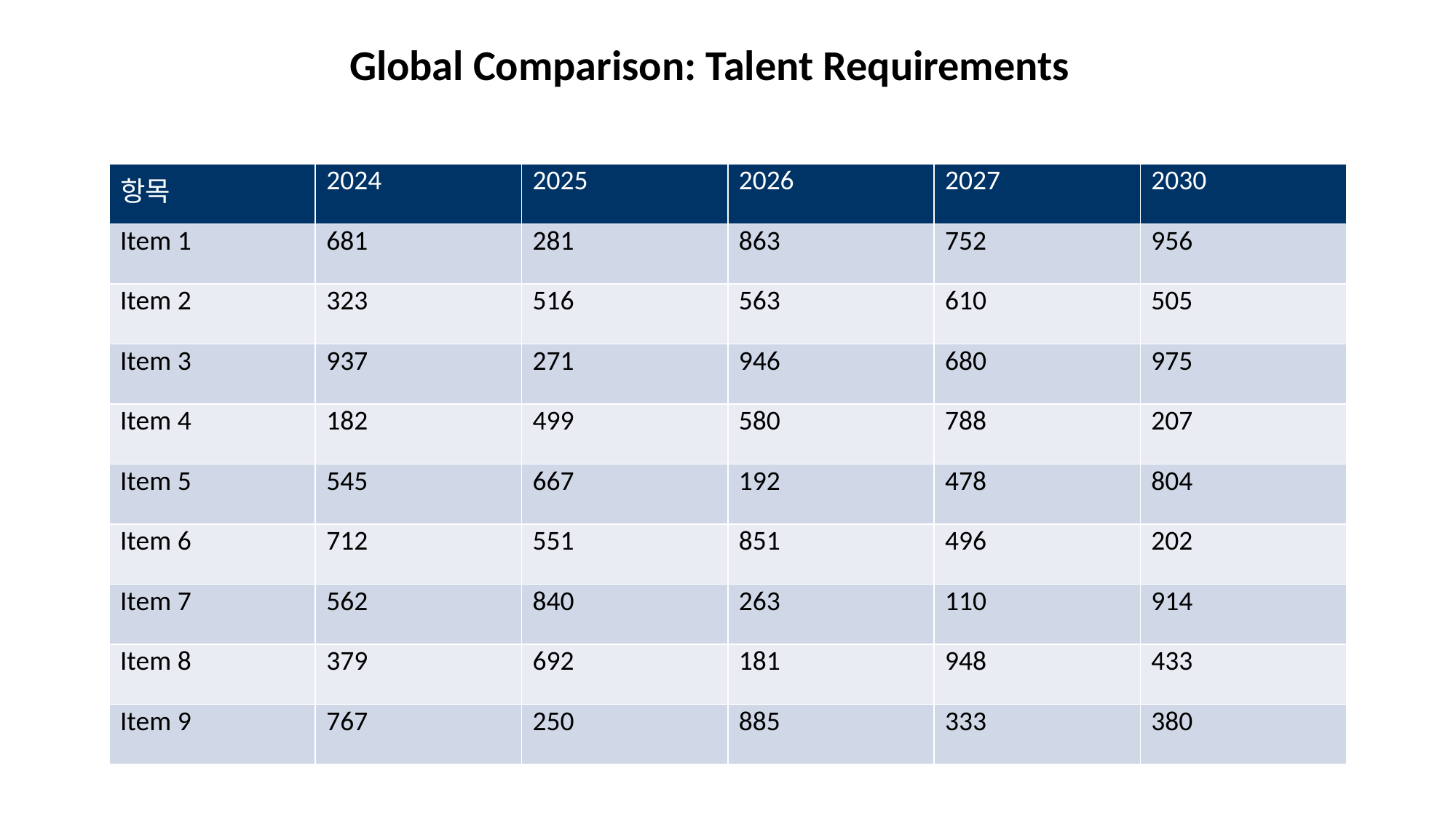

Global Comparison: Talent Requirements
#
| 항목 | 2024 | 2025 | 2026 | 2027 | 2030 |
| --- | --- | --- | --- | --- | --- |
| Item 1 | 681 | 281 | 863 | 752 | 956 |
| Item 2 | 323 | 516 | 563 | 610 | 505 |
| Item 3 | 937 | 271 | 946 | 680 | 975 |
| Item 4 | 182 | 499 | 580 | 788 | 207 |
| Item 5 | 545 | 667 | 192 | 478 | 804 |
| Item 6 | 712 | 551 | 851 | 496 | 202 |
| Item 7 | 562 | 840 | 263 | 110 | 914 |
| Item 8 | 379 | 692 | 181 | 948 | 433 |
| Item 9 | 767 | 250 | 885 | 333 | 380 |